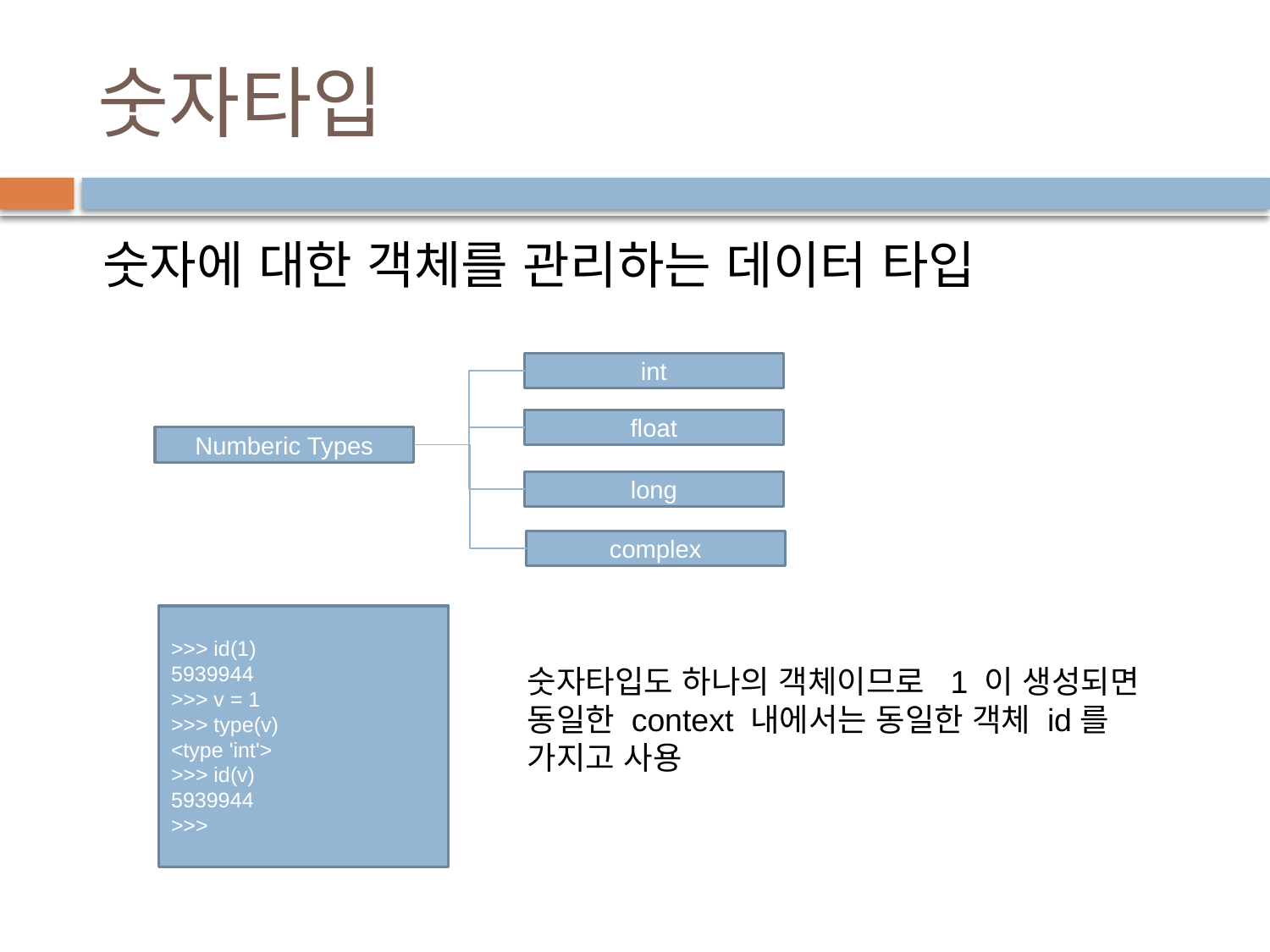

# 숫자타입
 숫자에 대한 객체를 관리하는 데이터 타입
int
float
Numberic Types
long
complex
>>> id(1)
5939944
>>> v = 1
>>> type(v)
<type 'int'>
>>> id(v)
5939944
>>>
숫자타입도 하나의 객체이므로  1 이 생성되면 동일한 context 내에서는 동일한 객체 id를 가지고 사용